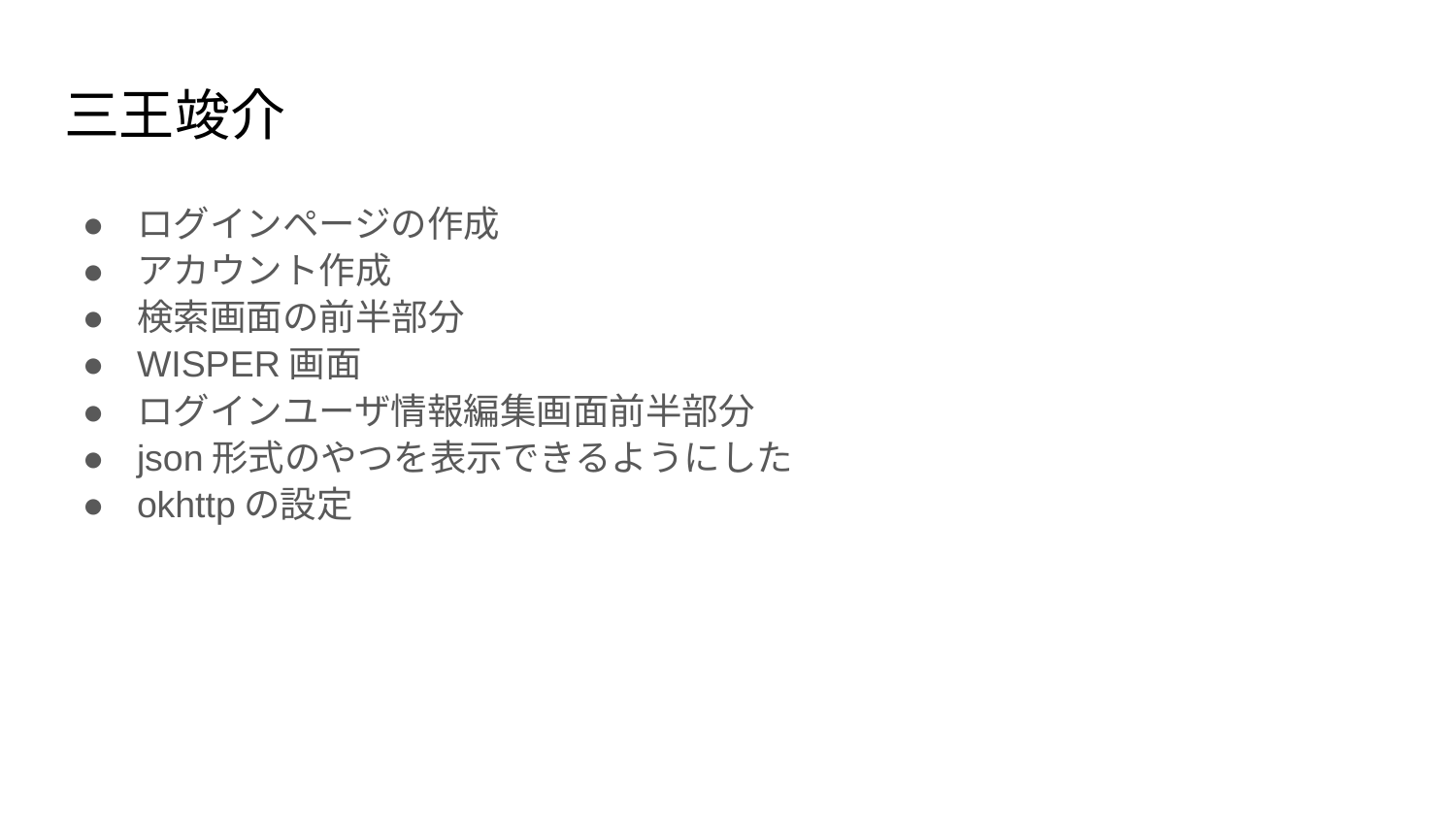

# 三王竣介
ログインページの作成
アカウント作成
検索画面の前半部分
WISPER画面
ログインユーザ情報編集画面前半部分
json形式のやつを表示できるようにした
okhttpの設定